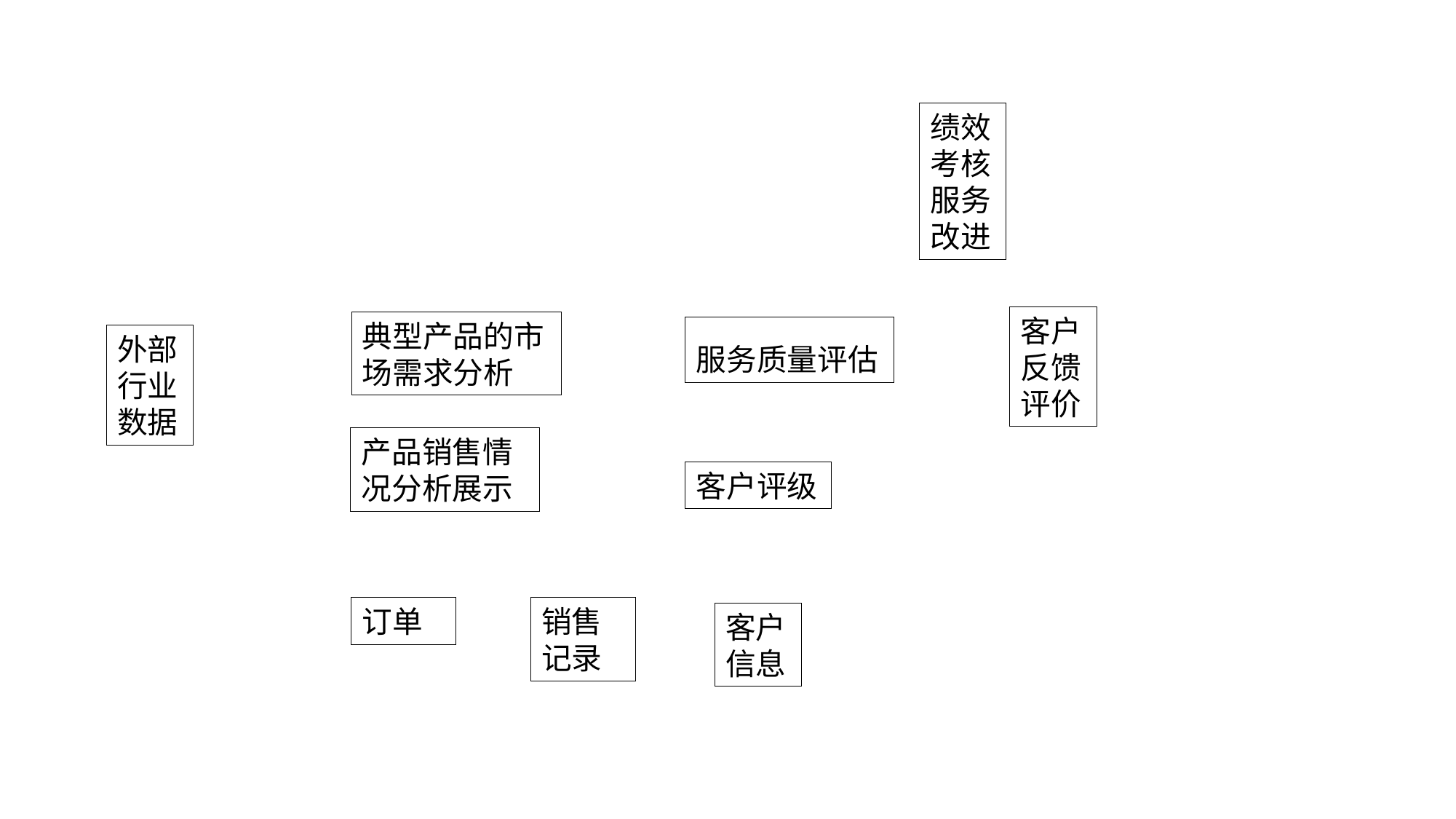

绩效考核
服务改进
客户反馈评价
典型产品的市场需求分析
服务质量评估
外部行业数据
产品销售情况分析展示
客户评级
订单
销售记录
客户信息